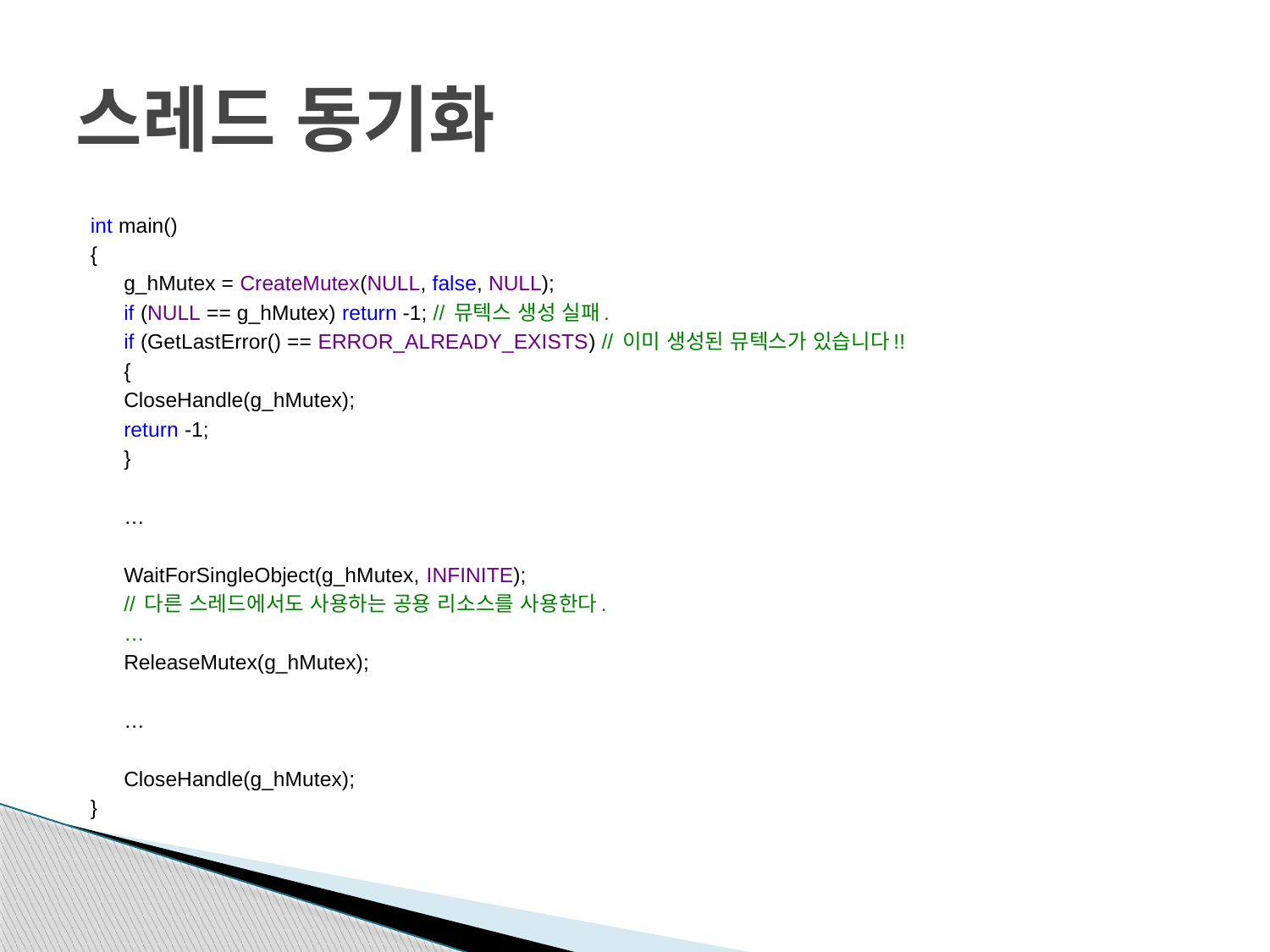

# 스레드 동기화
int main()
{
	g_hMutex = CreateMutex(NULL, false, NULL);
	if (NULL == g_hMutex) return -1; // 뮤텍스 생성 실패.
	if (GetLastError() == ERROR_ALREADY_EXISTS) // 이미 생성된 뮤텍스가 있습니다!!
 	{
		CloseHandle(g_hMutex);
		return -1;
	}

	…

	WaitForSingleObject(g_hMutex, INFINITE);
	// 다른 스레드에서도 사용하는 공용 리소스를 사용한다.
	…
	ReleaseMutex(g_hMutex);

	…

	CloseHandle(g_hMutex);
}